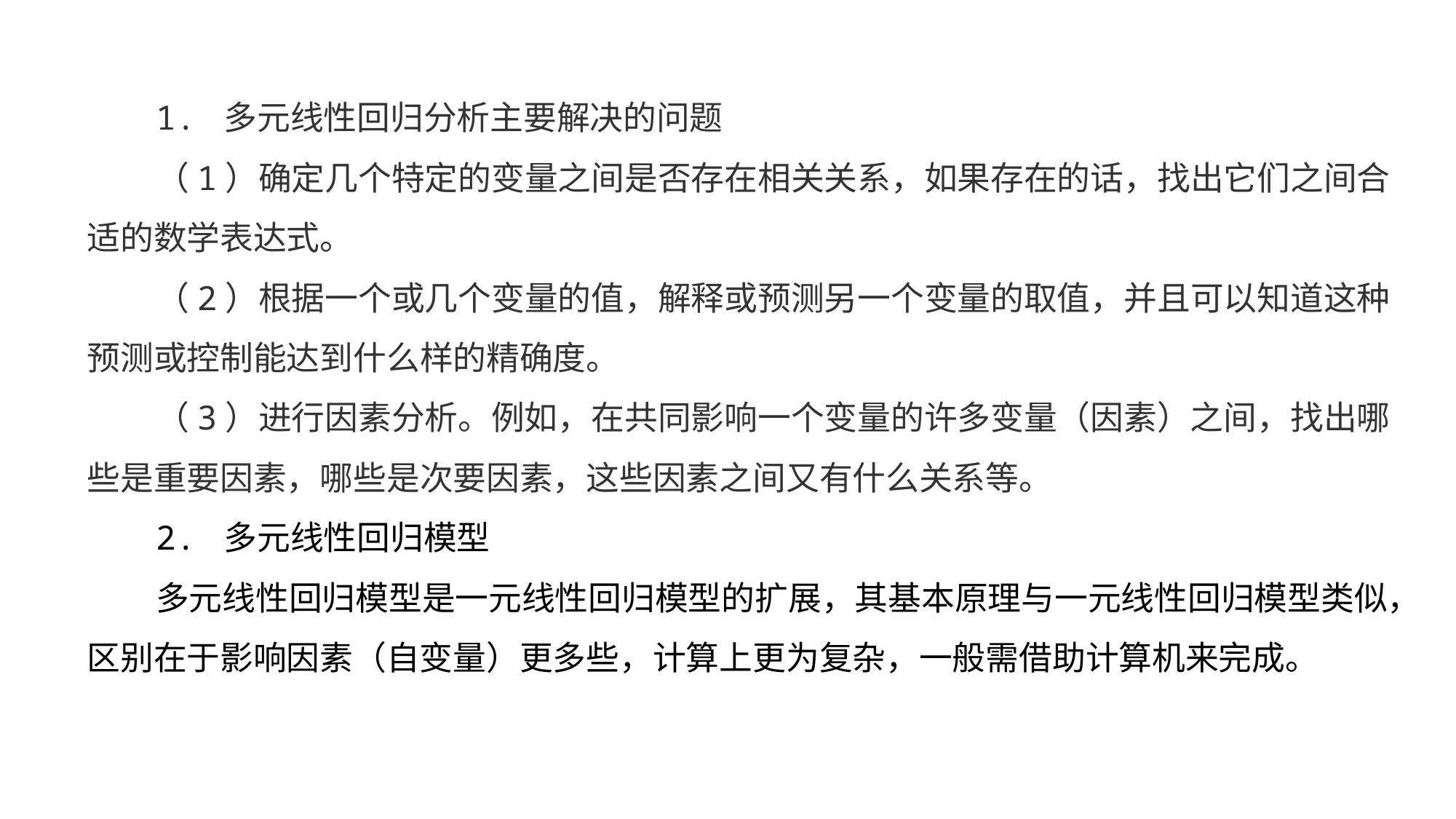

1. 多元线性回归分析主要解决的问题
（1）确定几个特定的变量之间是否存在相关关系，如果存在的话，找出它们之间合适的数学表达式。
（2）根据一个或几个变量的值，解释或预测另一个变量的取值，并且可以知道这种预测或控制能达到什么样的精确度。
（3）进行因素分析。例如，在共同影响一个变量的许多变量（因素）之间，找出哪些是重要因素，哪些是次要因素，这些因素之间又有什么关系等。
2. 多元线性回归模型
多元线性回归模型是一元线性回归模型的扩展，其基本原理与一元线性回归模型类似，区别在于影响因素（自变量）更多些，计算上更为复杂，一般需借助计算机来完成。